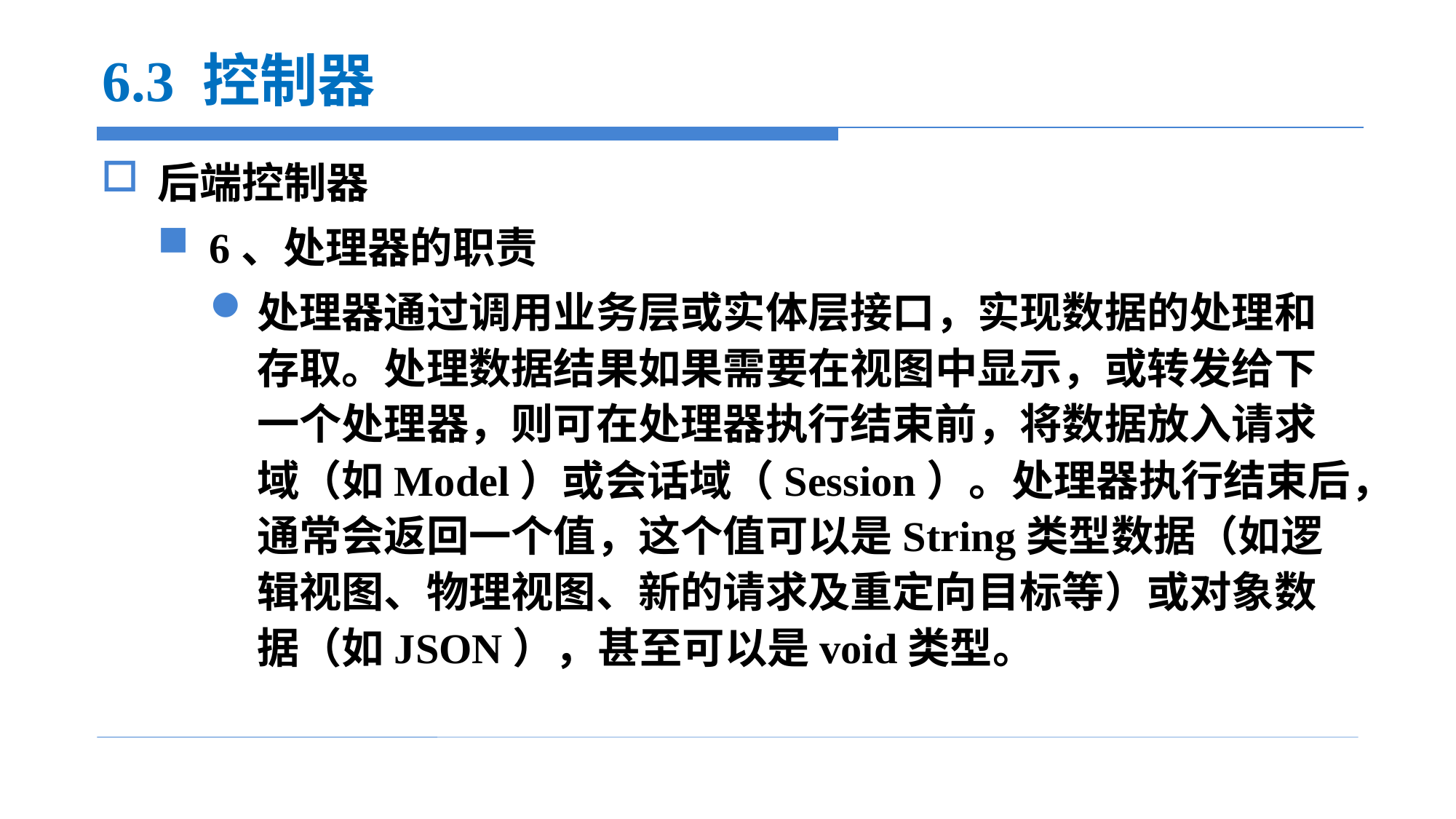

# 6.3 控制器
后端控制器
6、处理器的职责
处理器通过调用业务层或实体层接口，实现数据的处理和存取。处理数据结果如果需要在视图中显示，或转发给下一个处理器，则可在处理器执行结束前，将数据放入请求域（如Model）或会话域（Session）。处理器执行结束后，通常会返回一个值，这个值可以是String类型数据（如逻辑视图、物理视图、新的请求及重定向目标等）或对象数据（如JSON），甚至可以是void类型。
16